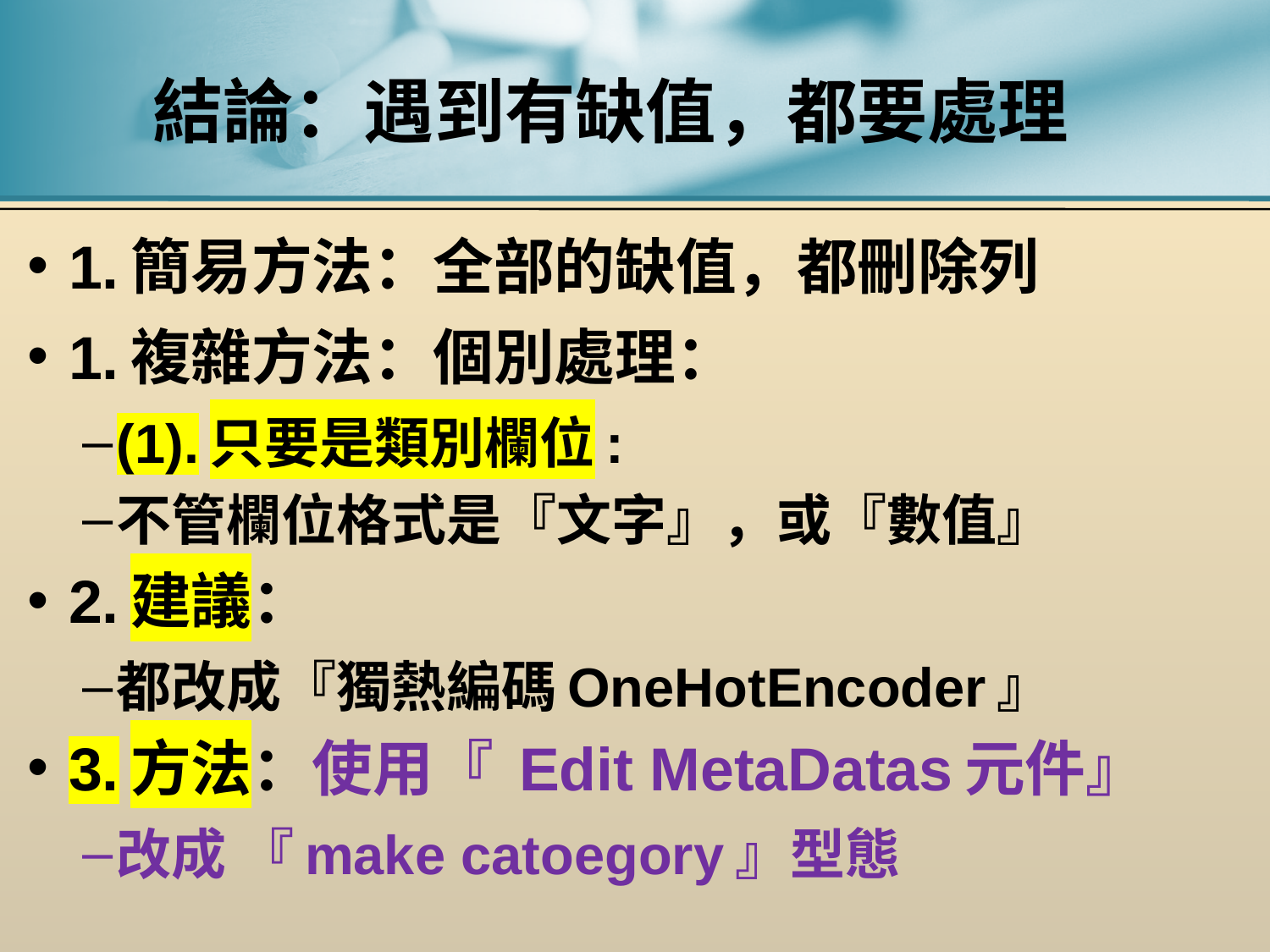

# 結論：遇到有缺值，都要處理
1.簡易方法：全部的缺值，都刪除列
1.複雜方法：個別處理：
(1).只要是類別欄位:
不管欄位格式是『文字』，或『數值』
2.建議：
都改成『獨熱編碼OneHotEncoder』
3.方法：使用『 Edit MetaDatas元件』
改成 『make catoegory』型態